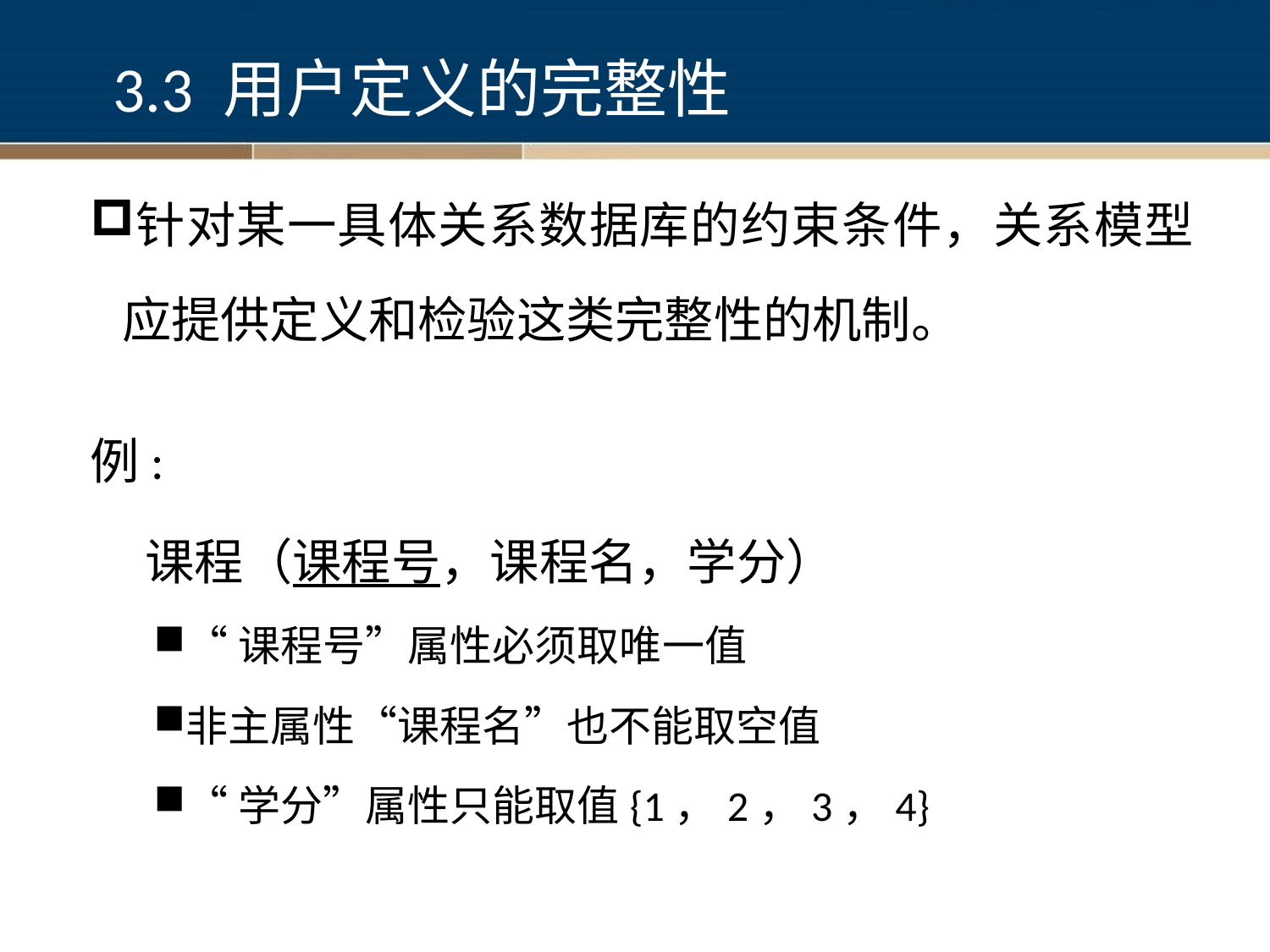

# 3.3 用户定义的完整性
针对某一具体关系数据库的约束条件，关系模型应提供定义和检验这类完整性的机制。

例:
	 课程（课程号，课程名，学分）
“课程号”属性必须取唯一值
非主属性“课程名”也不能取空值
“学分”属性只能取值{1，2，3，4}